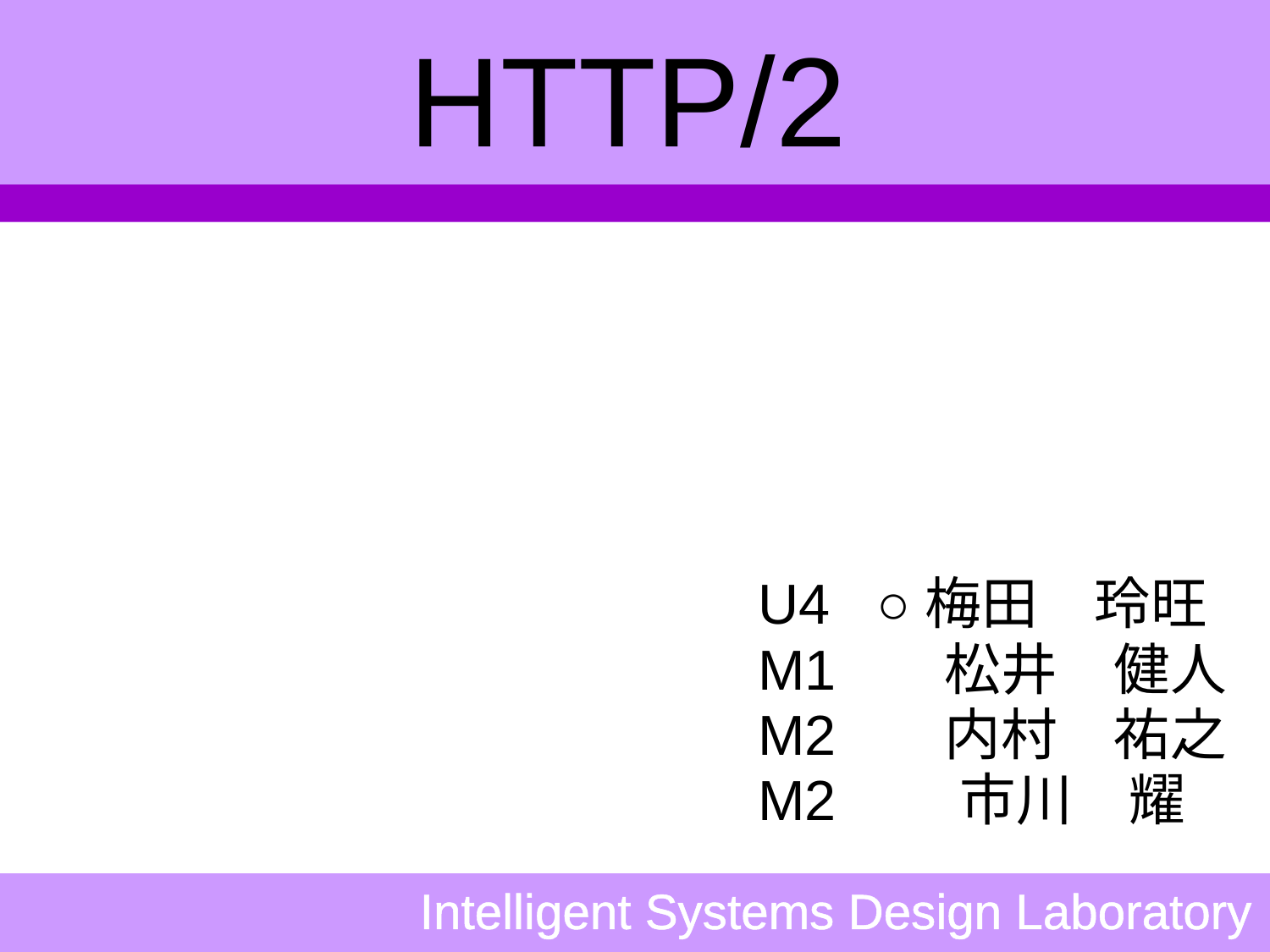

HTTP/2
U4   ○梅田　玲旺
M1　   松井　健人
M2　   内村　祐之
M2       市川　耀